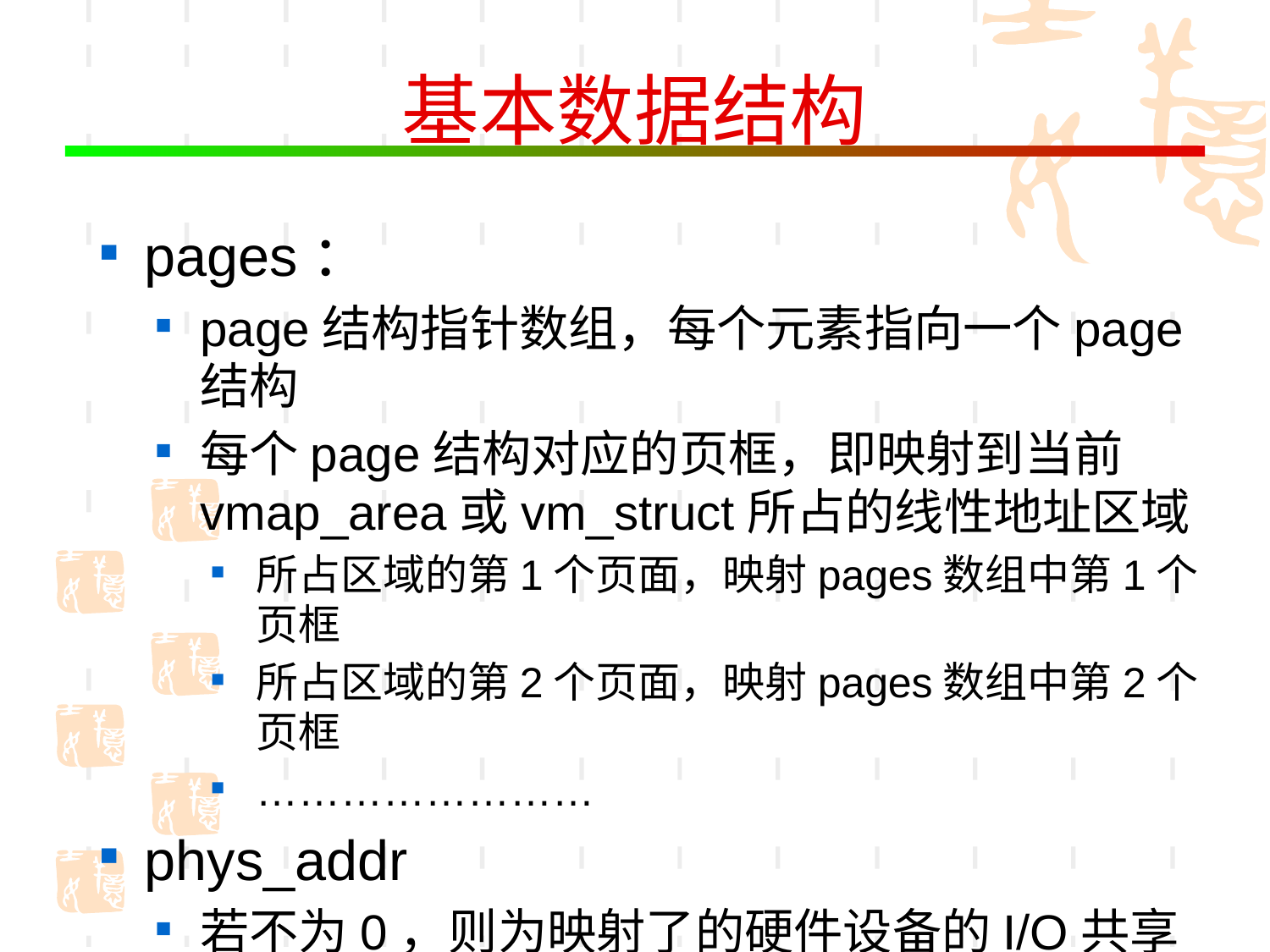

# 基本数据结构
pages：
page结构指针数组，每个元素指向一个page结构
每个page结构对应的页框，即映射到当前vmap_area或vm_struct所占的线性地址区域
所占区域的第1个页面，映射pages数组中第1个页框
所占区域的第2个页面，映射pages数组中第2个页框
……………………
phys_addr
若不为0，则为映射了的硬件设备的I/O共享内存地址